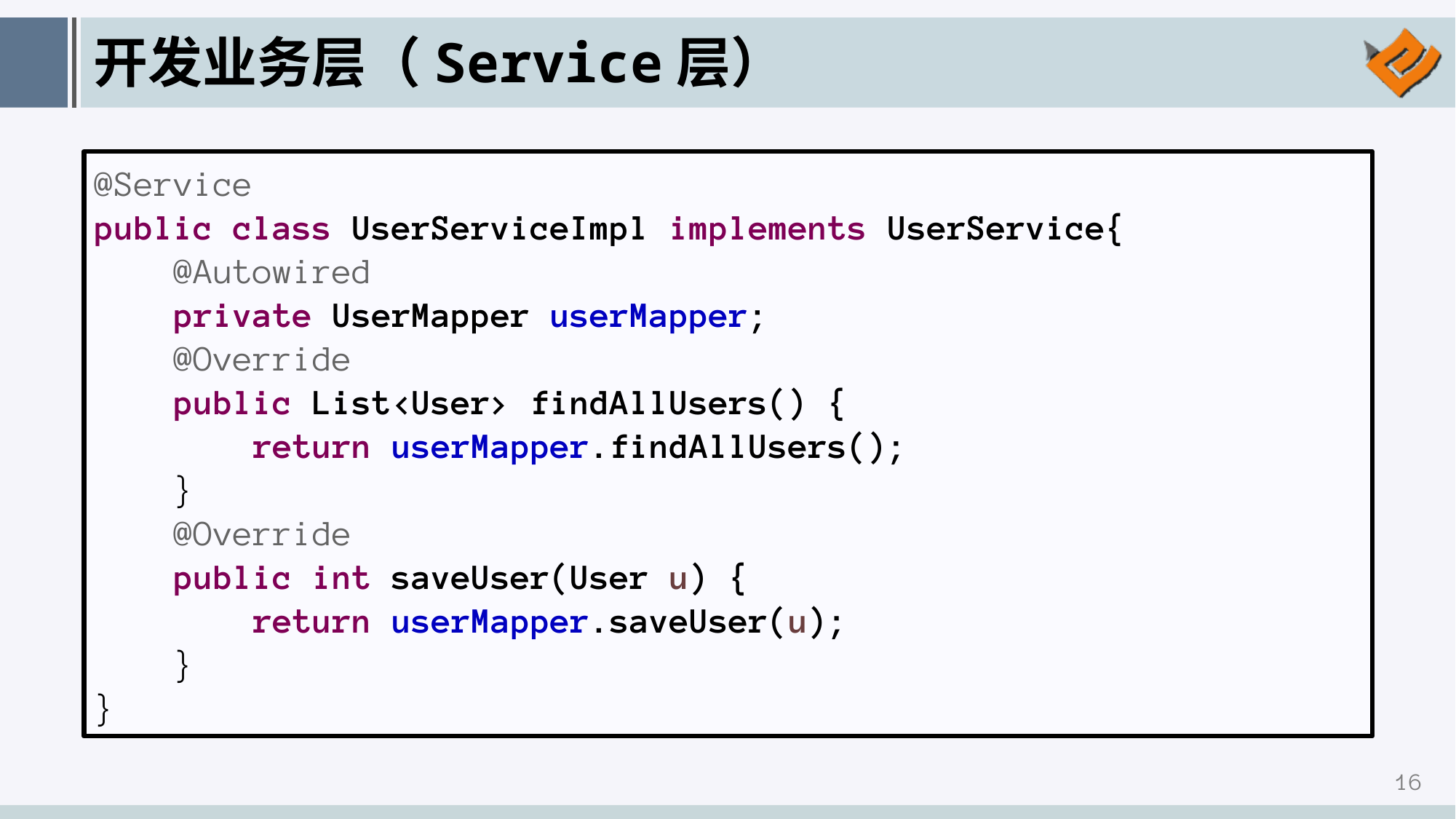

# 开发业务层（Service层）

@Service
public class UserServiceImpl implements UserService{
    @Autowired
    private UserMapper userMapper;
    @Override
    public List<User> findAllUsers() {
        return userMapper.findAllUsers();
    }
    @Override
    public int saveUser(User u) {
        return userMapper.saveUser(u);
    }
}